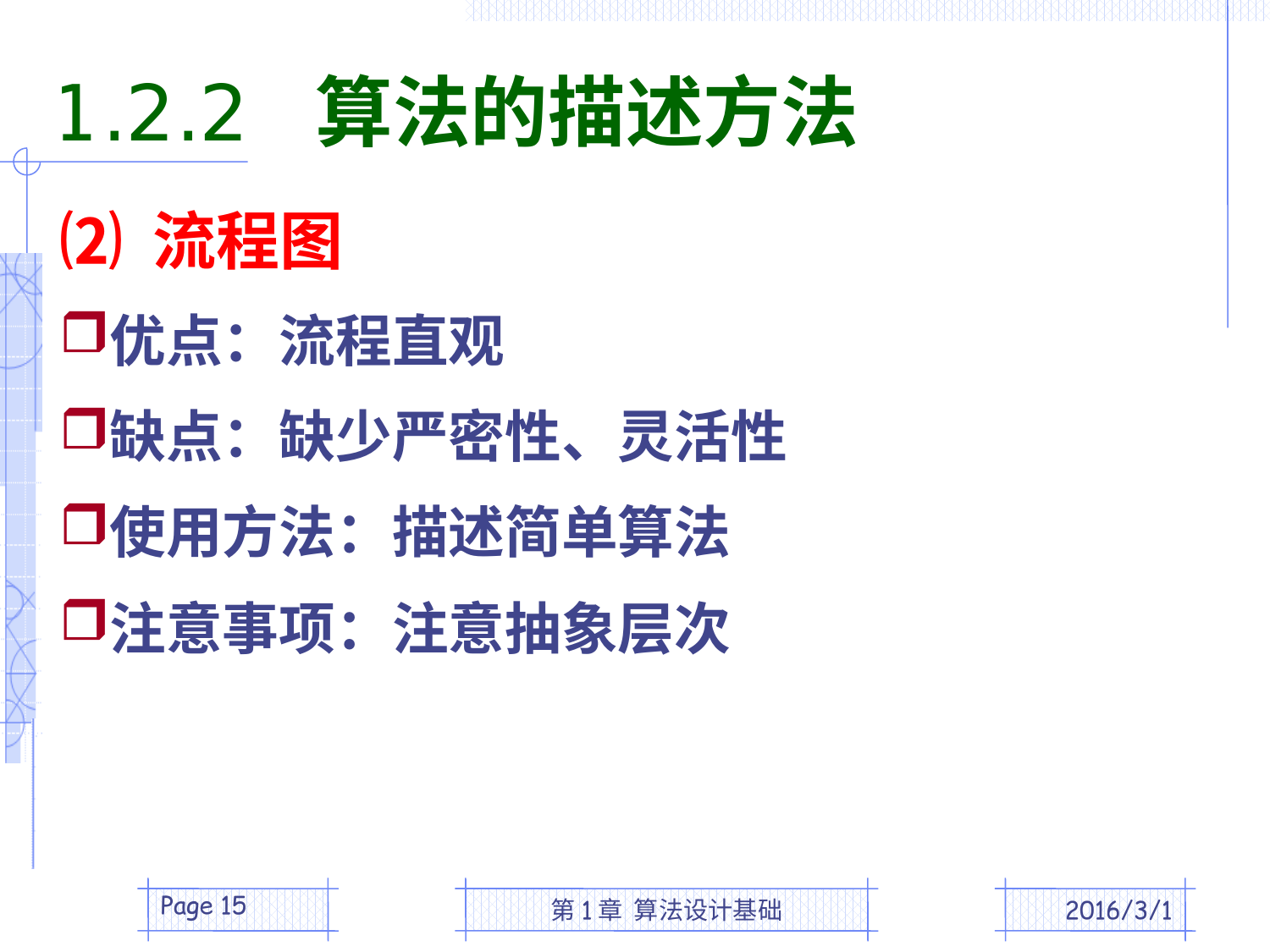

1.2.2  算法的描述方法
⑵ 流程图
优点：流程直观
缺点：缺少严密性、灵活性
使用方法：描述简单算法
注意事项：注意抽象层次

Page 15
第1章  算法设计基础
2016/3/1